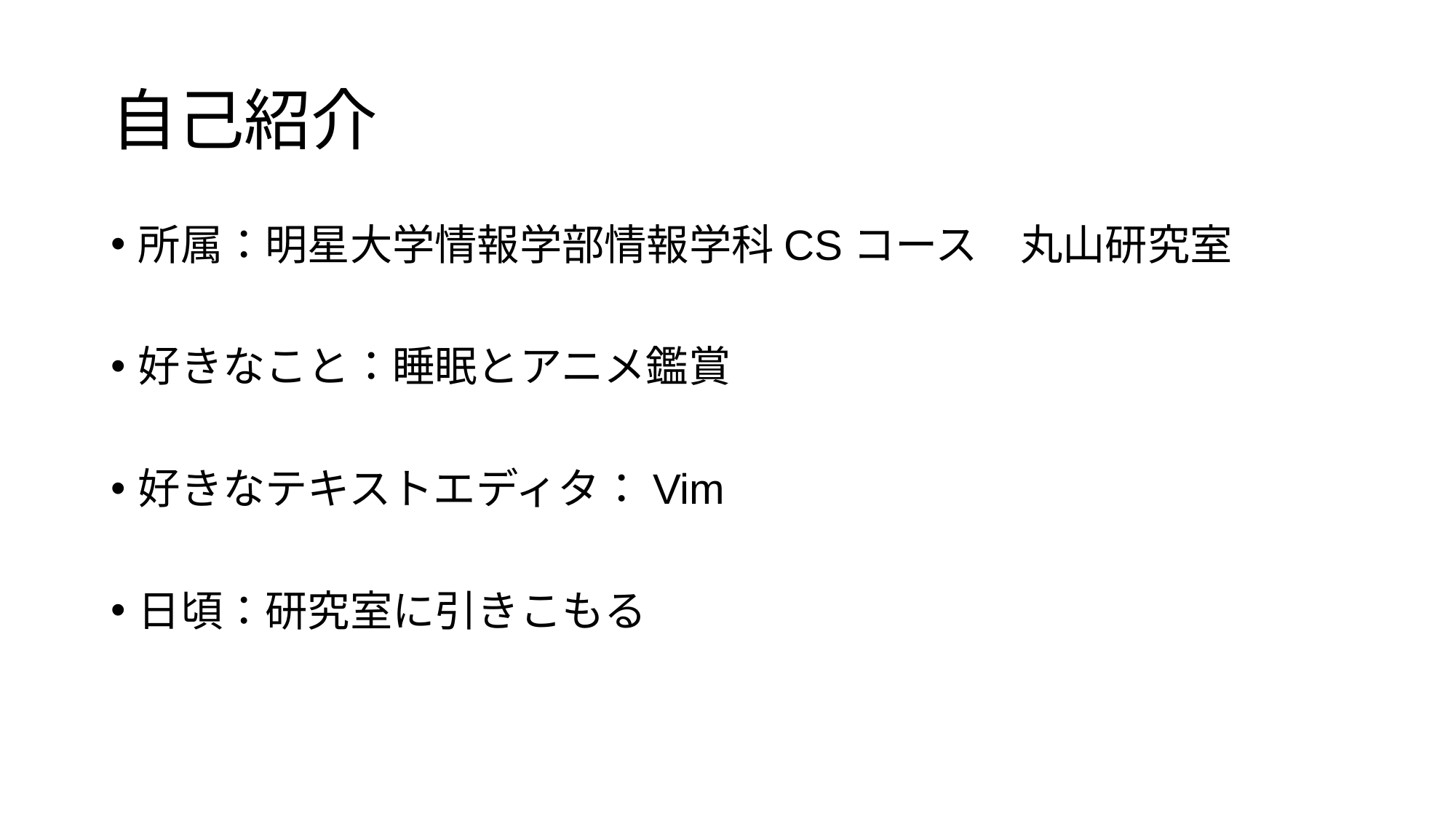

# 自己紹介
所属：明星大学情報学部情報学科CSコース　丸山研究室

好きなこと：睡眠とアニメ鑑賞

好きなテキストエディタ：Vim

日頃：研究室に引きこもる